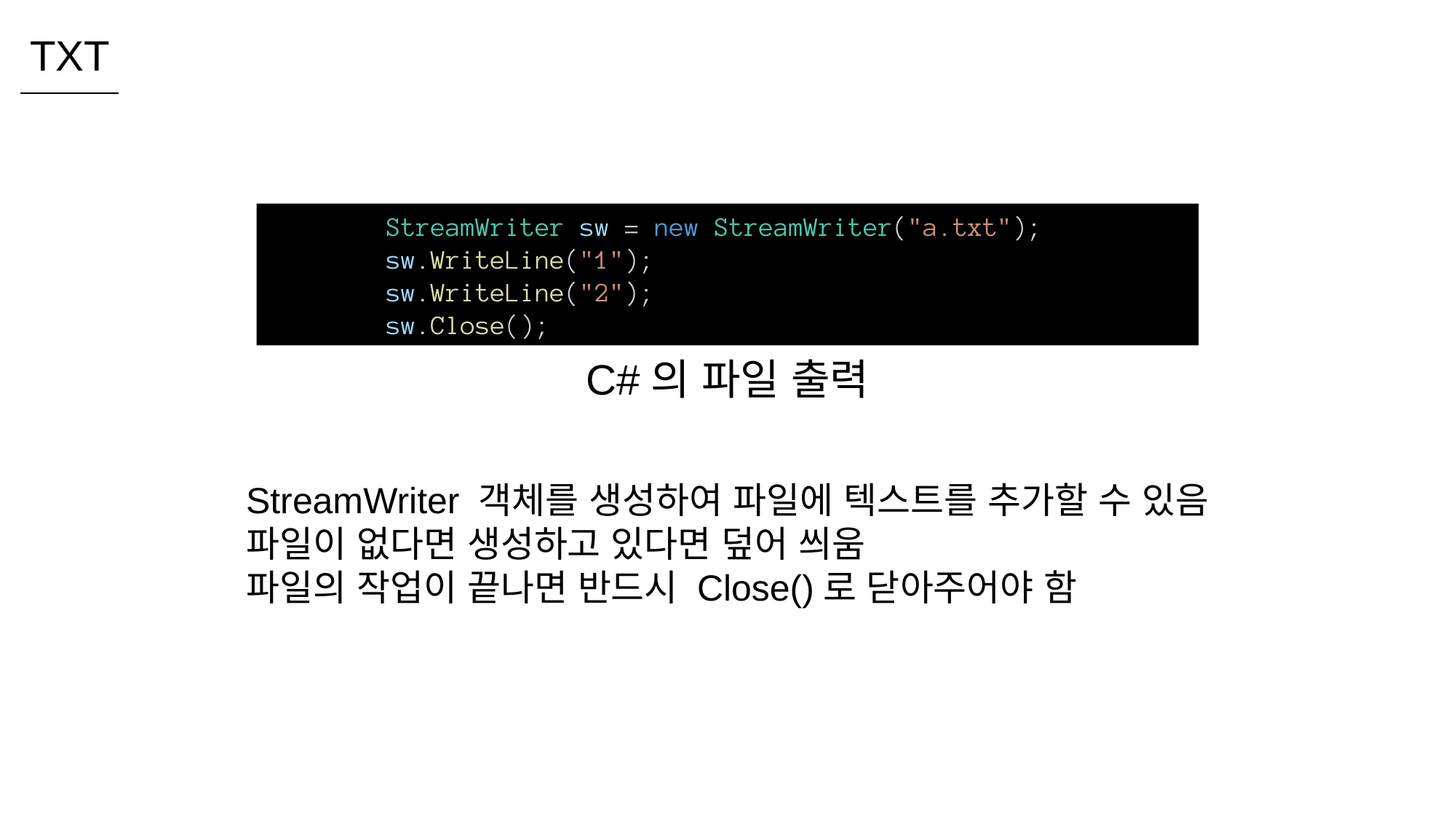

TXT
        StreamWriter sw = new StreamWriter("a.txt");
        sw.WriteLine("1");
        sw.WriteLine("2");
        sw.Close();
C#의 파일 출력
StreamWriter 객체를 생성하여 파일에 텍스트를 추가할 수 있음
파일이 없다면 생성하고 있다면 덮어 씌움
파일의 작업이 끝나면 반드시 Close()로 닫아주어야 함